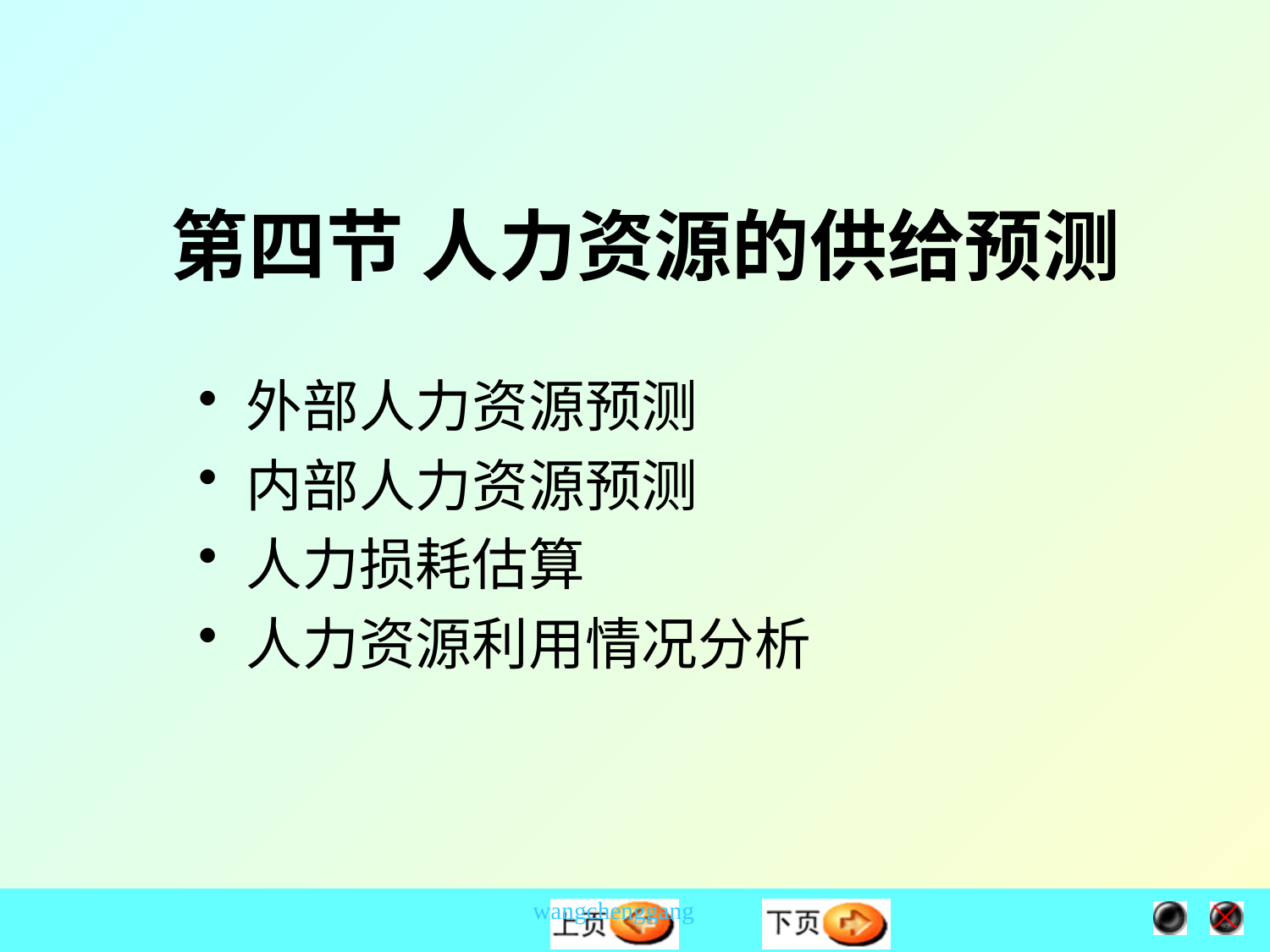

# 第四节 人力资源的供给预测
外部人力资源预测
内部人力资源预测
人力损耗估算
人力资源利用情况分析
wangchenggang